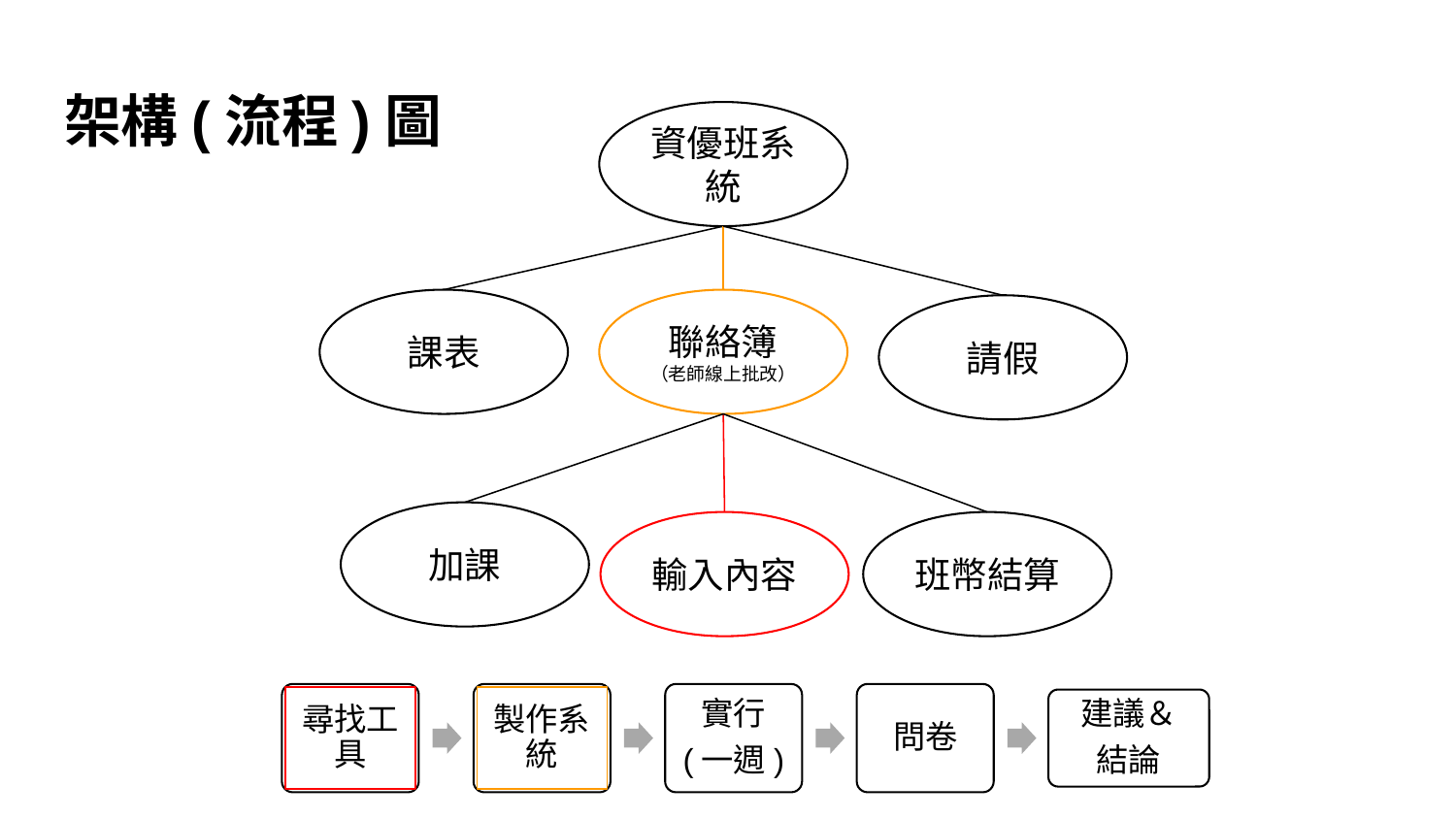

# 架構(流程)圖
資優班系統
課表
聯絡簿
（老師線上批改）
請假
加課
輸入內容
班幣結算

尋找工具
製作系統
實行
(一週)
問卷

建議＆
結論